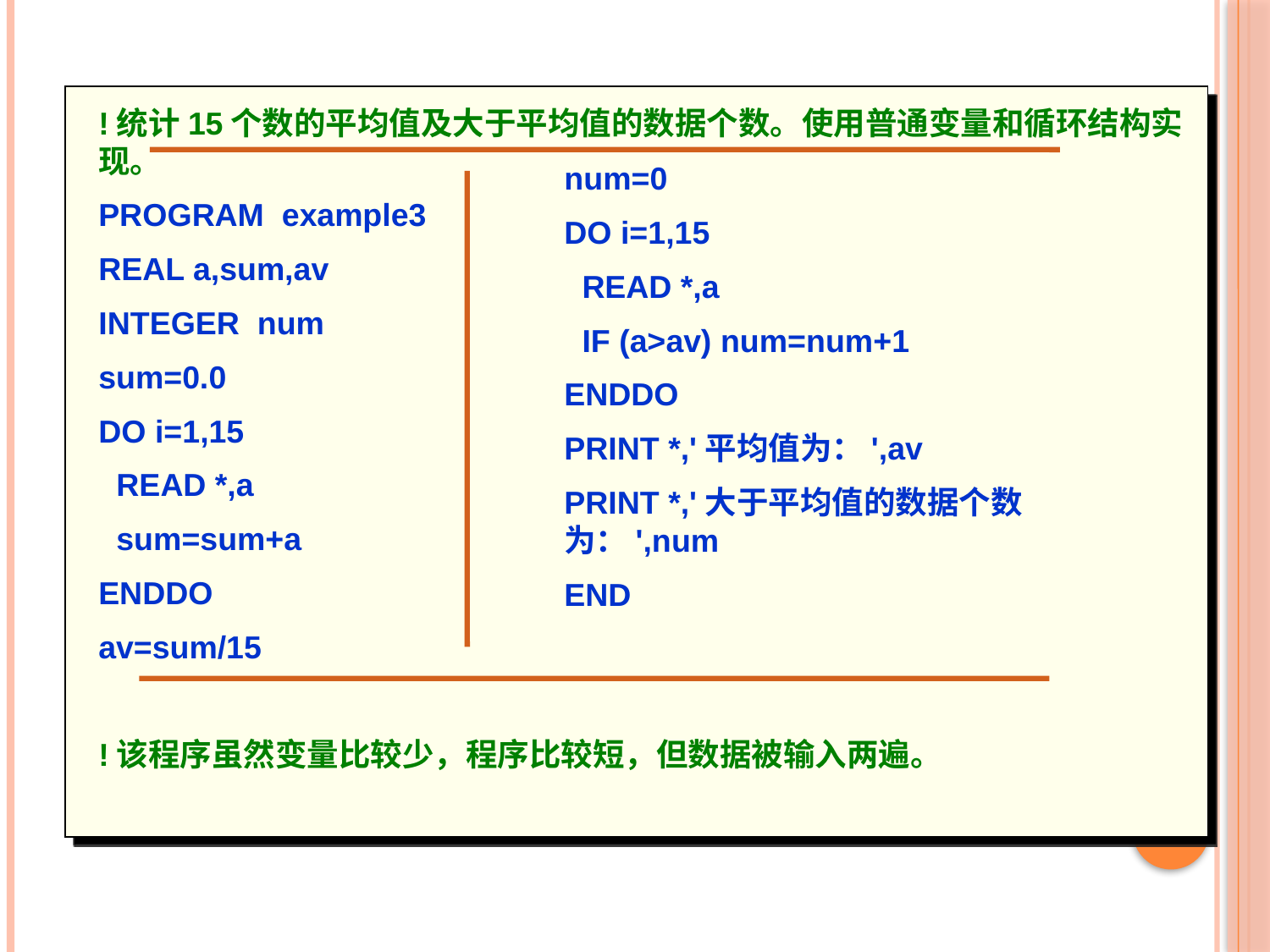

!统计15个数的平均值及大于平均值的数据个数。使用普通变量和循环结构实现。
PROGRAM  example3
REAL a,sum,av
INTEGER  num
sum=0.0
DO i=1,15
  READ *,a
  sum=sum+a
ENDDO
av=sum/15

!该程序虽然变量比较少，程序比较短，但数据被输入两遍。

num=0
DO i=1,15
  READ *,a
  IF (a>av) num=num+1
ENDDO
PRINT *,'平均值为：',av
PRINT *,'大于平均值的数据个数为：',num
END